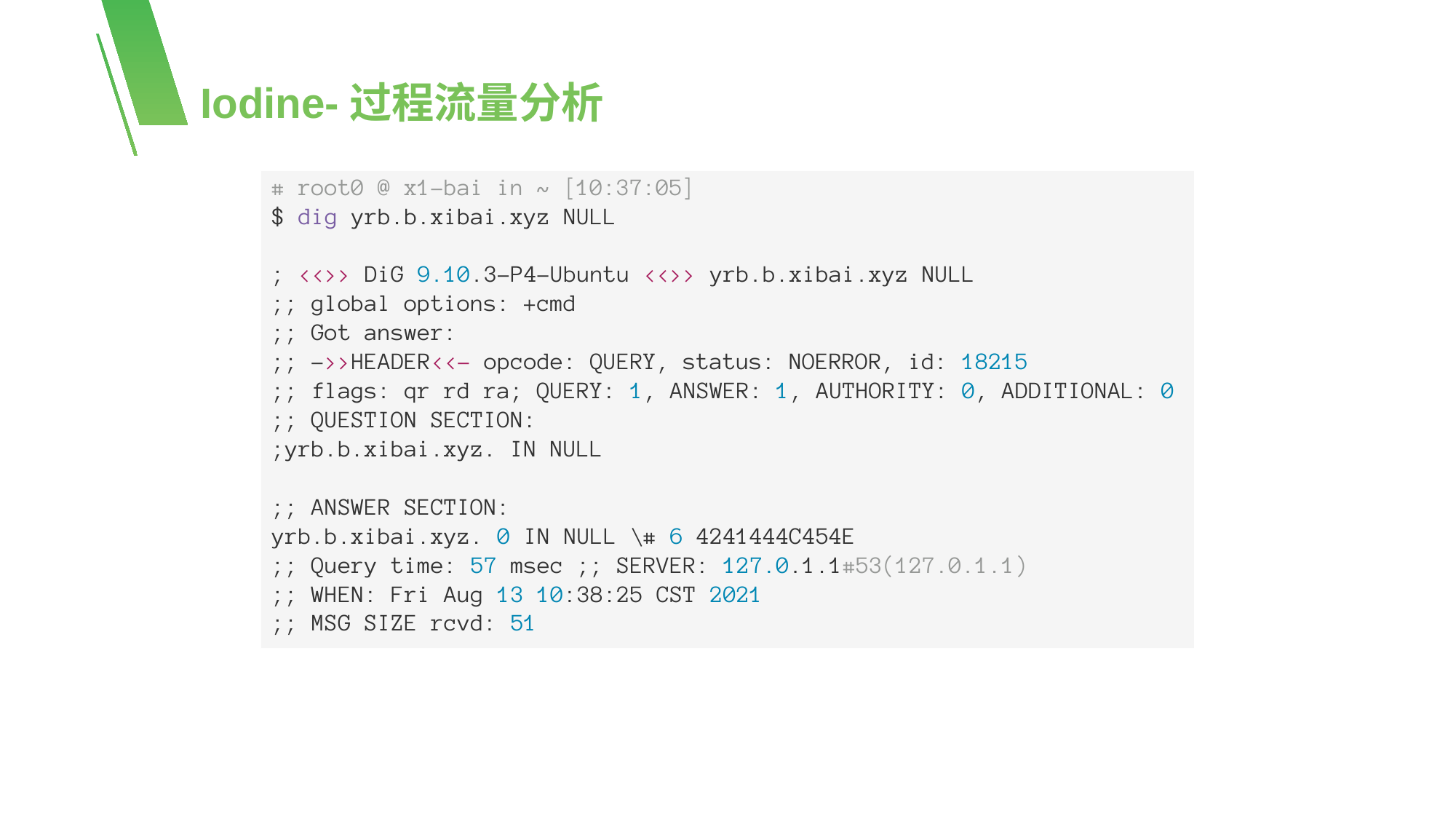

Iodine-过程流量分析
# root0 @ x1-bai in ~ [10:37:05]
$ dig yrb.b.xibai.xyz NULL

; <<>> DiG 9.10.3-P4-Ubuntu <<>> yrb.b.xibai.xyz NULL
;; global options: +cmd
;; Got answer:
;; ->>HEADER<<- opcode: QUERY, status: NOERROR, id: 18215
;; flags: qr rd ra; QUERY: 1, ANSWER: 1, AUTHORITY: 0, ADDITIONAL: 0
;; QUESTION SECTION:
;yrb.b.xibai.xyz. IN NULL

;; ANSWER SECTION:
yrb.b.xibai.xyz. 0 IN NULL \# 6 4241444C454E
;; Query time: 57 msec ;; SERVER: 127.0.1.1#53(127.0.1.1)
;; WHEN: Fri Aug 13 10:38:25 CST 2021
;; MSG SIZE rcvd: 51